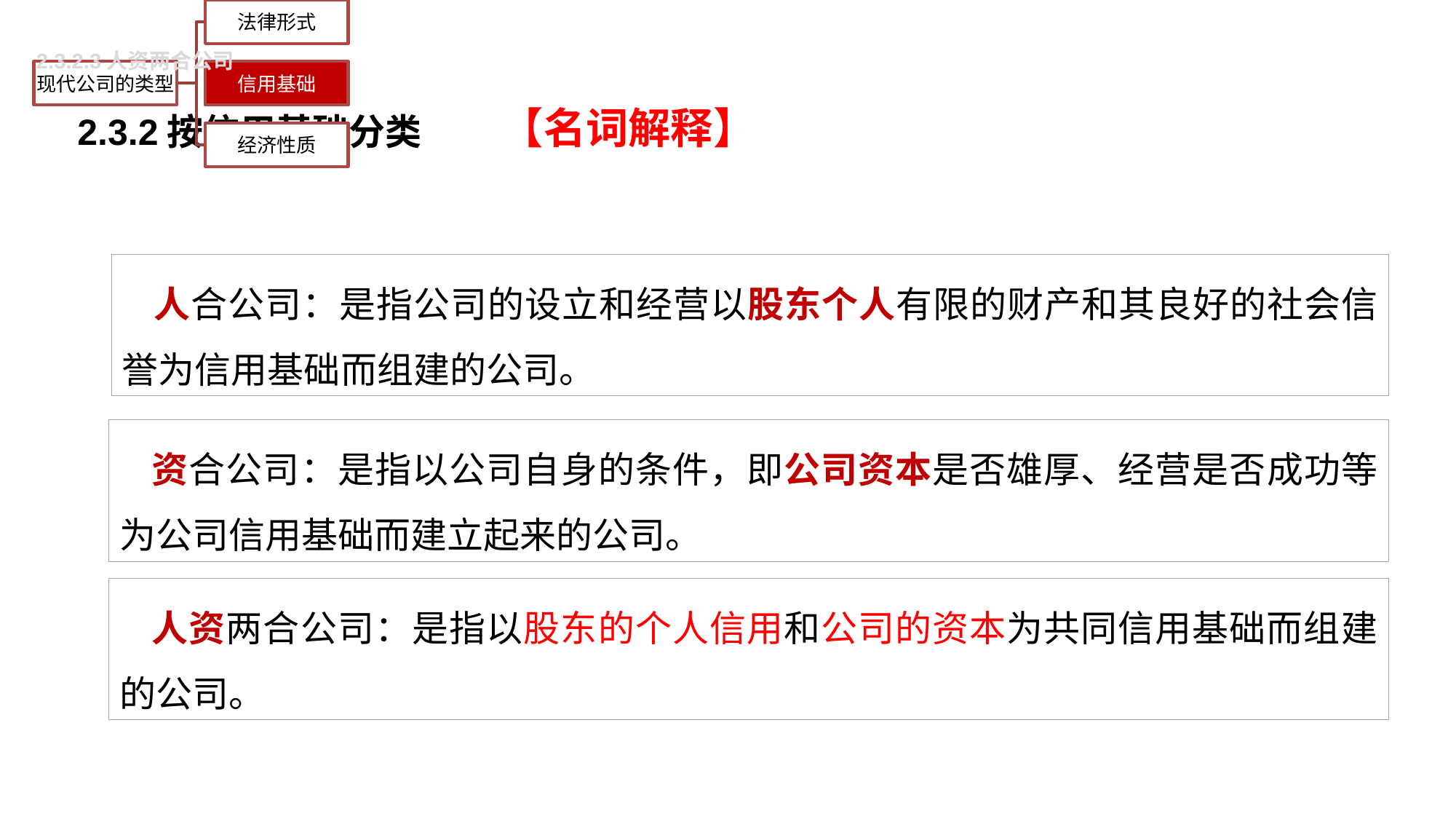

现代公司的类型
法律形式
信用基础
经济性质
2.3.2.3人资两合公司
2.3.2按信用基础分类
【名词解释】

人合公司：是指公司的设立和经营以股东个人有限的财产和其良好的社会信誉为信用基础而组建的公司。

资合公司：是指以公司自身的条件，即公司资本是否雄厚、经营是否成功等为公司信用基础而建立起来的公司。

人资两合公司：是指以股东的个人信用和公司的资本为共同信用基础而组建的公司。